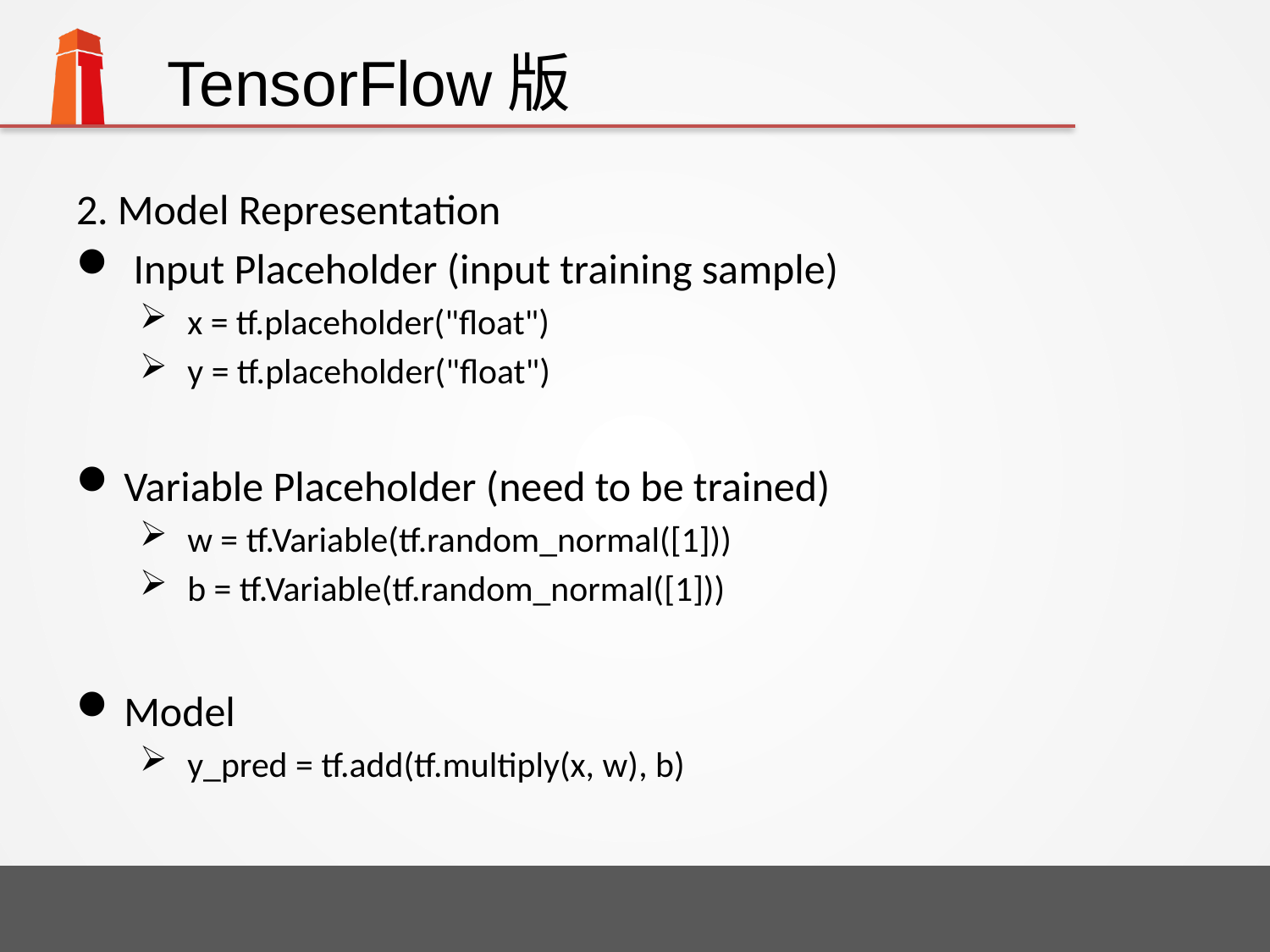

# TensorFlow版
2. Model Representation
 Input Placeholder (input training sample)
x = tf.placeholder("float")
y = tf.placeholder("float")

Variable Placeholder (need to be trained)
w = tf.Variable(tf.random_normal([1]))
b = tf.Variable(tf.random_normal([1]))

Model
y_pred = tf.add(tf.multiply(x, w), b)